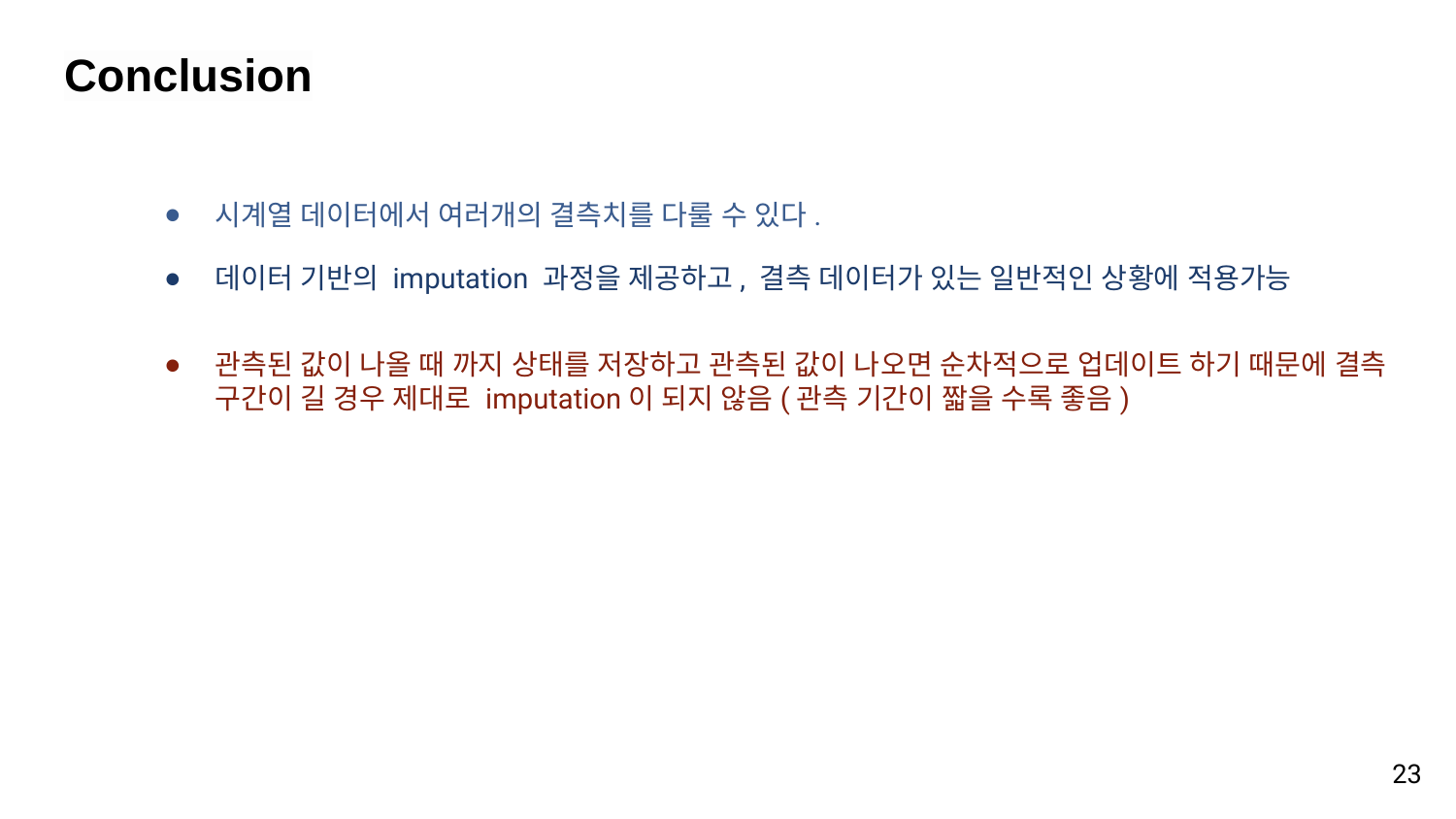

Conclusion
시계열 데이터에서 여러개의 결측치를 다룰 수 있다.
데이터 기반의 imputation 과정을 제공하고, 결측 데이터가 있는 일반적인 상황에 적용가능
관측된 값이 나올 때 까지 상태를 저장하고 관측된 값이 나오면 순차적으로 업데이트 하기 때문에 결측 구간이 길 경우 제대로 imputation이 되지 않음(관측 기간이 짧을 수록 좋음)
23